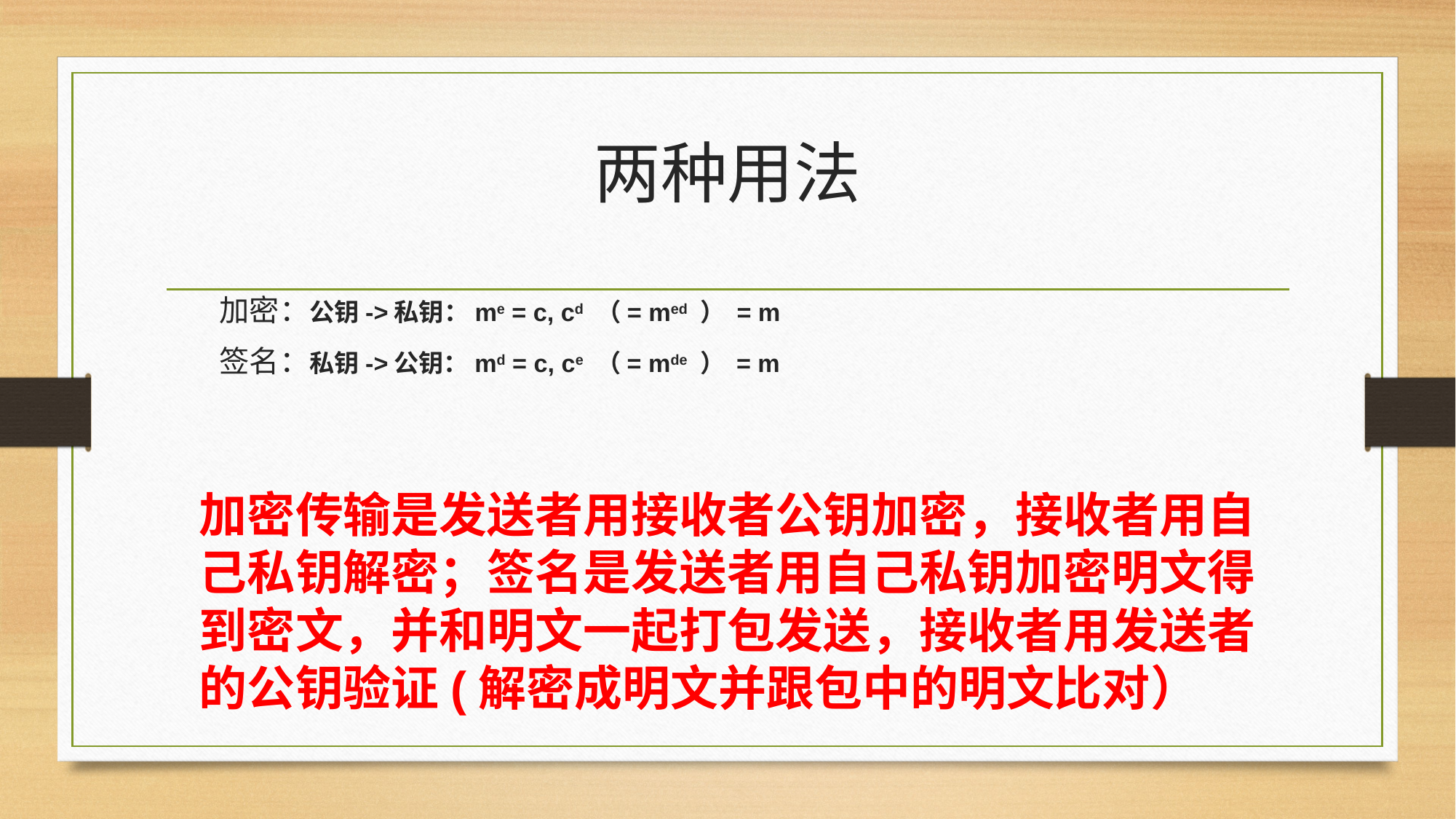

# 两种用法
加密：公钥->私钥：me = c, cd （= med ） = m
签名：私钥->公钥：md = c, ce （= mde ） = m

		加密传输是发送者用接收者公钥加密，接收者用自己私钥解密；签名是发送者用自己私钥加密明文得到密文，并和明文一起打包发送，接收者用发送者的公钥验证(解密成明文并跟包中的明文比对）